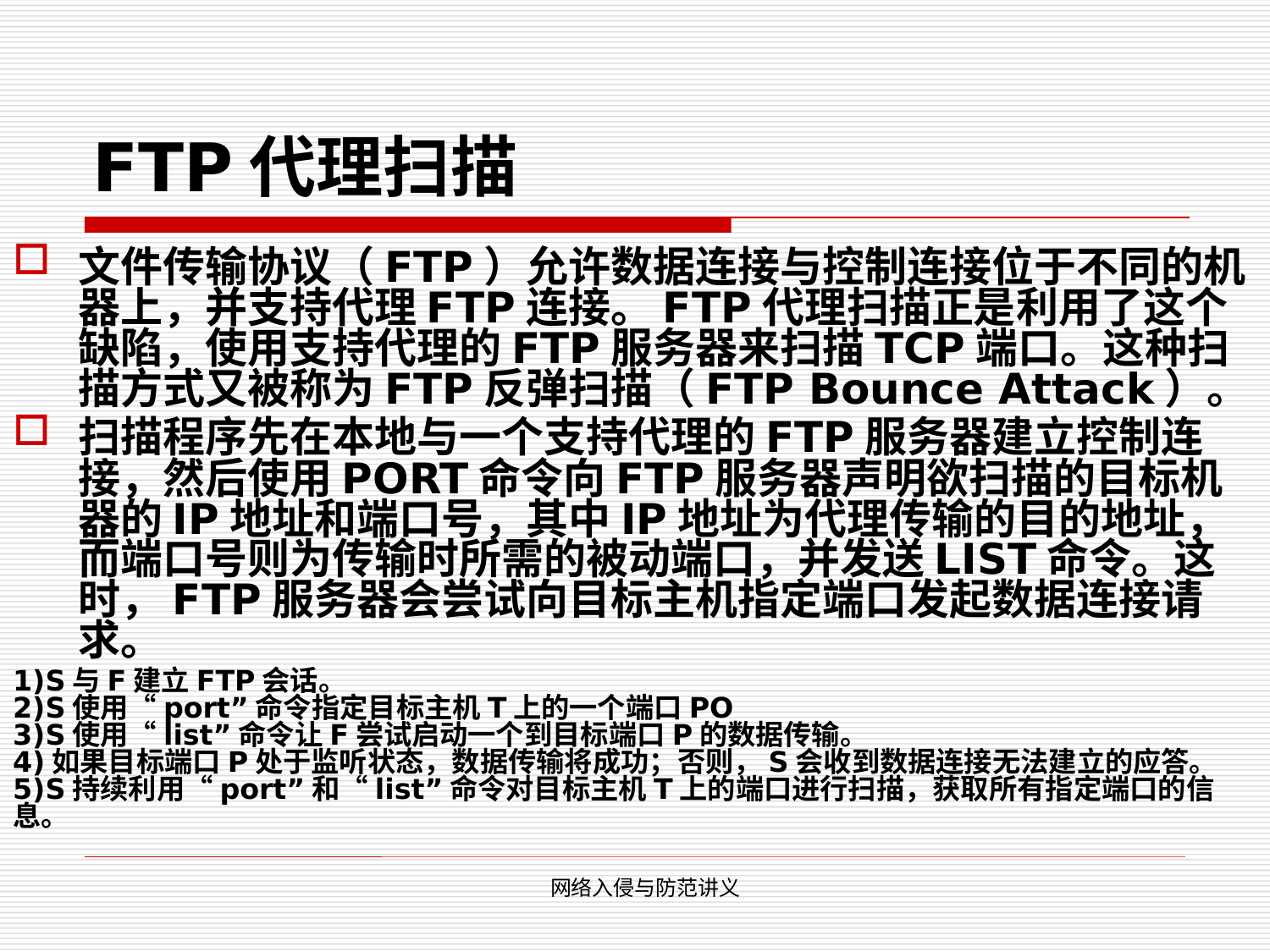

# FTP代理扫描
文件传输协议（FTP）允许数据连接与控制连接位于不同的机器上，并支持代理FTP连接。FTP代理扫描正是利用了这个缺陷，使用支持代理的FTP服务器来扫描TCP端口。这种扫描方式又被称为FTP反弹扫描（FTP Bounce Attack）。
扫描程序先在本地与一个支持代理的FTP服务器建立控制连接，然后使用PORT命令向FTP服务器声明欲扫描的目标机器的IP地址和端口号，其中IP地址为代理传输的目的地址，而端口号则为传输时所需的被动端口，并发送LIST命令。这时，FTP服务器会尝试向目标主机指定端口发起数据连接请求。
1)S与F建立FTP会话。
2)S使用“port”命令指定目标主机T上的一个端口PO
3)S使用“list”命令让F尝试启动一个到目标端口P的数据传输。
4)如果目标端口P处于监听状态，数据传输将成功；否则，S会收到数据连接无法建立的应答。
5)S持续利用“port”和“list”命令对目标主机T上的端口进行扫描，获取所有指定端口的信息。
76
网络入侵与防范讲义